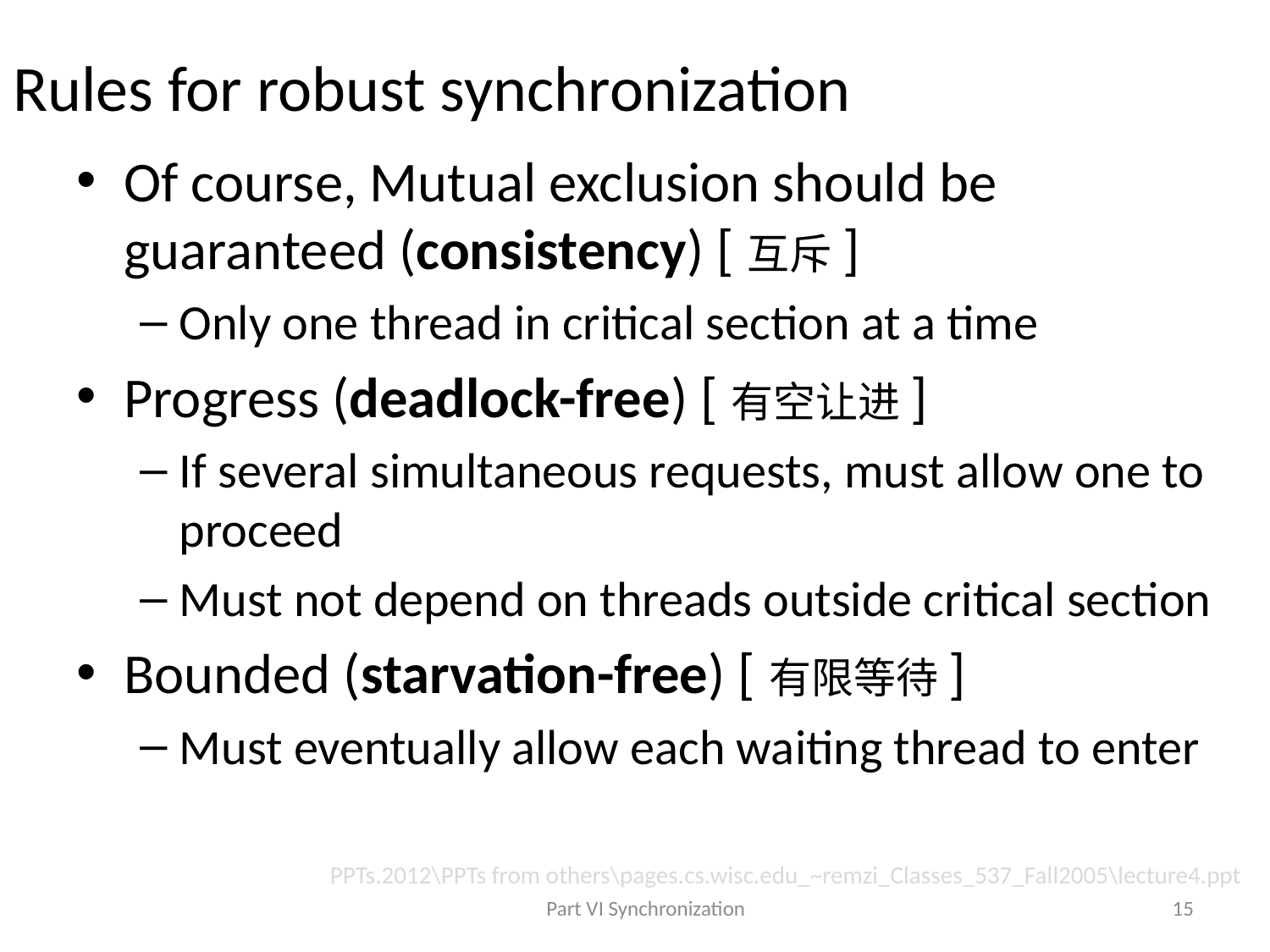

# Rules for robust synchronization
Of course, Mutual exclusion should be guaranteed (consistency) [互斥]
Only one thread in critical section at a time
Progress (deadlock-free) [有空让进]
If several simultaneous requests, must allow one to proceed
Must not depend on threads outside critical section
Bounded (starvation-free) [有限等待]
Must eventually allow each waiting thread to enter

PPTs.2012\PPTs from others\pages.cs.wisc.edu_~remzi_Classes_537_Fall2005\lecture4.ppt
Part VI Synchronization
15